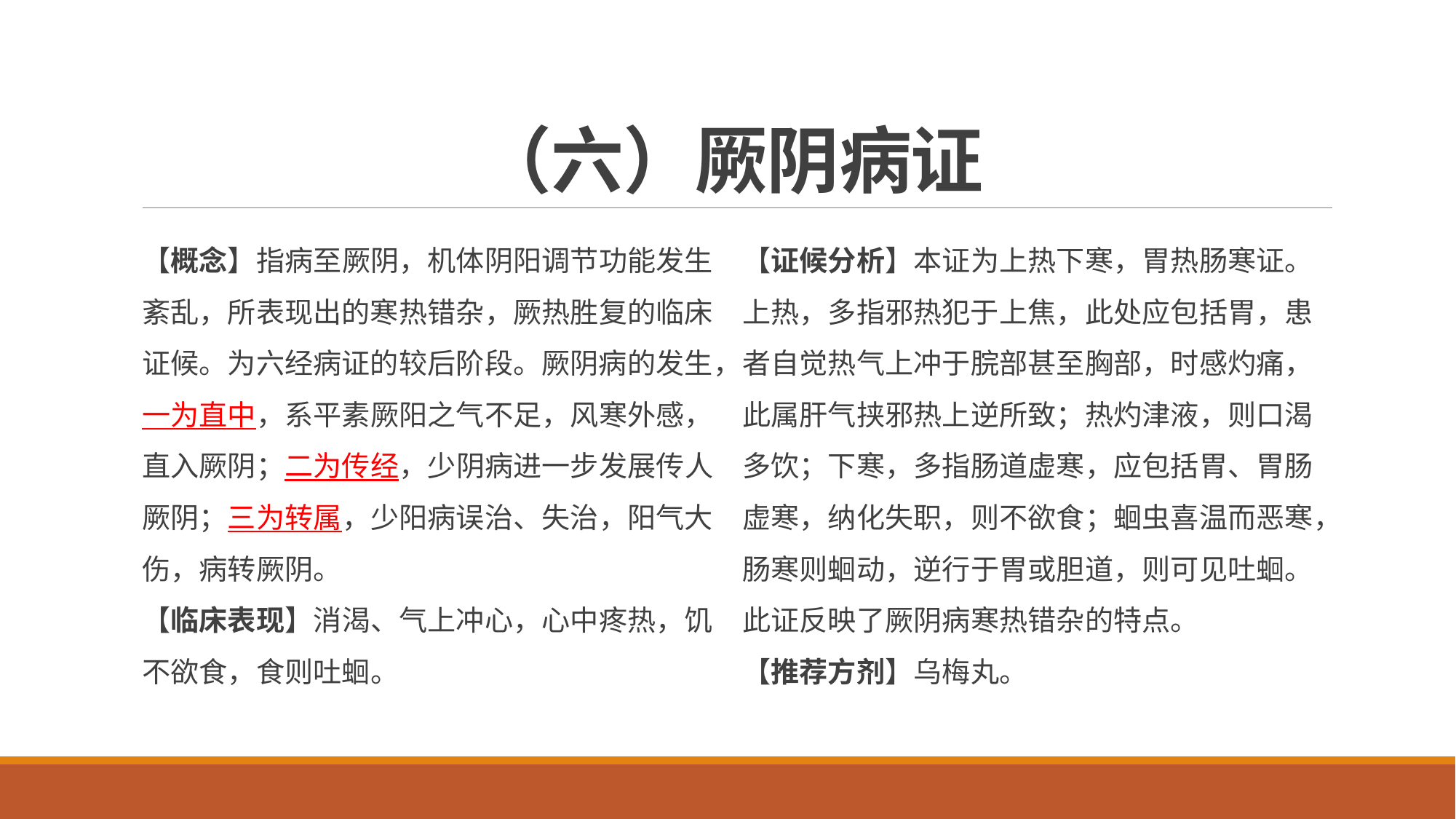

# （六）厥阴病证
【概念】指病至厥阴，机体阴阳调节功能发生紊乱，所表现出的寒热错杂，厥热胜复的临床证候。为六经病证的较后阶段。厥阴病的发生，一为直中，系平素厥阳之气不足，风寒外感，直入厥阴；二为传经，少阴病进一步发展传人厥阴；三为转属，少阳病误治、失治，阳气大伤，病转厥阴。
【临床表现】消渴、气上冲心，心中疼热，饥不欲食，食则吐蛔。
【证候分析】本证为上热下寒，胃热肠寒证。上热，多指邪热犯于上焦，此处应包括胃，患者自觉热气上冲于脘部甚至胸部，时感灼痛，此属肝气挟邪热上逆所致；热灼津液，则口渴多饮；下寒，多指肠道虚寒，应包括胃、胃肠虚寒，纳化失职，则不欲食；蛔虫喜温而恶寒，肠寒则蛔动，逆行于胃或胆道，则可见吐蛔。此证反映了厥阴病寒热错杂的特点。
【推荐方剂】乌梅丸。